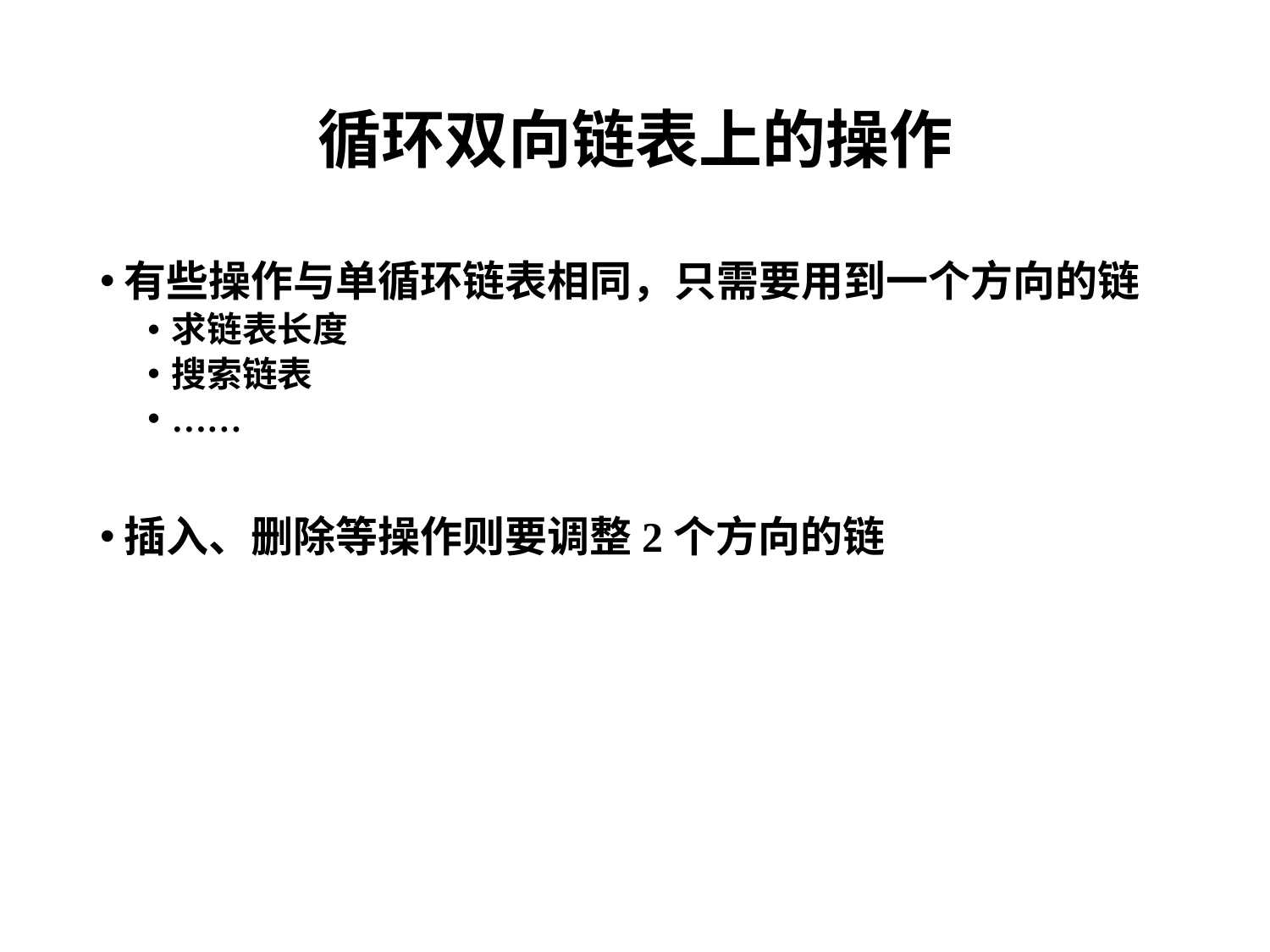

# 循环双向链表上的操作
有些操作与单循环链表相同，只需要用到一个方向的链
求链表长度
搜索链表
……

插入、删除等操作则要调整2个方向的链